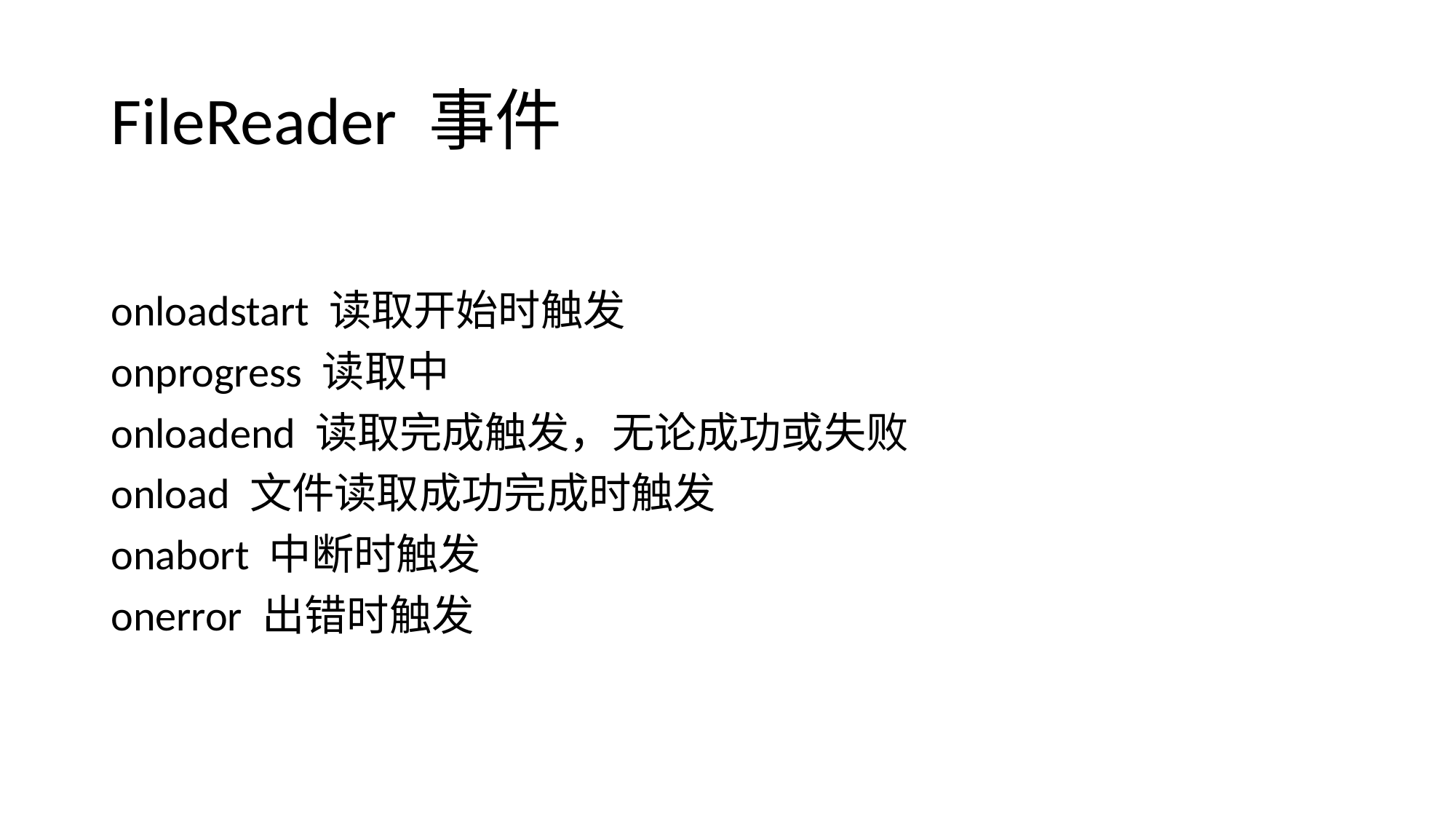

# FileReader 事件

onloadstart 读取开始时触发
onprogress 读取中
onloadend 读取完成触发，无论成功或失败
onload 文件读取成功完成时触发
onabort 中断时触发
onerror 出错时触发